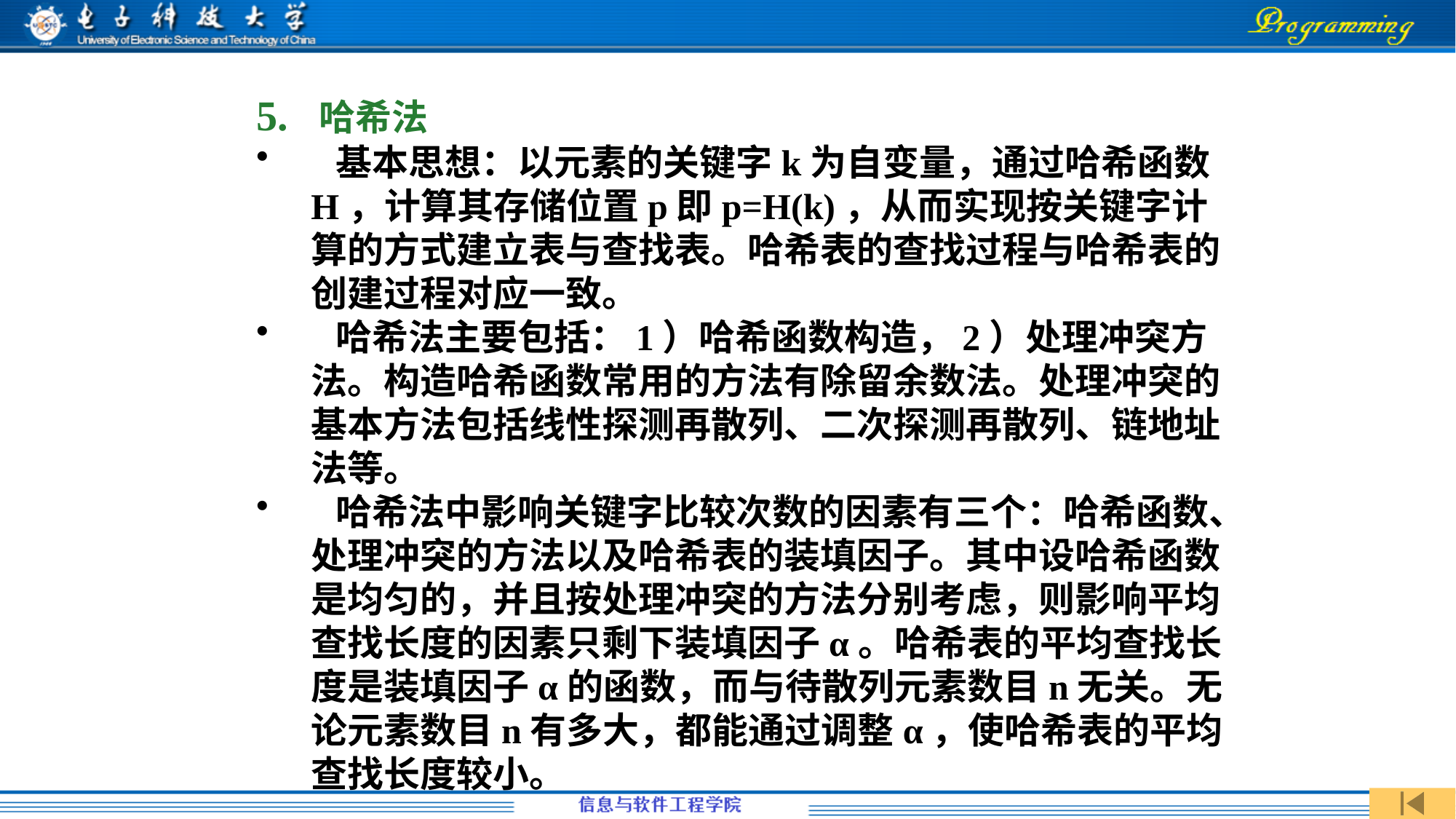

5.  哈希法
  基本思想：以元素的关键字k为自变量，通过哈希函数H，计算其存储位置p即p=H(k)，从而实现按关键字计算的方式建立表与查找表。哈希表的查找过程与哈希表的创建过程对应一致。
  哈希法主要包括：1）哈希函数构造，2）处理冲突方法。构造哈希函数常用的方法有除留余数法。处理冲突的基本方法包括线性探测再散列、二次探测再散列、链地址法等。
  哈希法中影响关键字比较次数的因素有三个：哈希函数、处理冲突的方法以及哈希表的装填因子。其中设哈希函数是均匀的，并且按处理冲突的方法分别考虑，则影响平均查找长度的因素只剩下装填因子α。哈希表的平均查找长度是装填因子α的函数，而与待散列元素数目n无关。无论元素数目n有多大，都能通过调整α，使哈希表的平均查找长度较小。